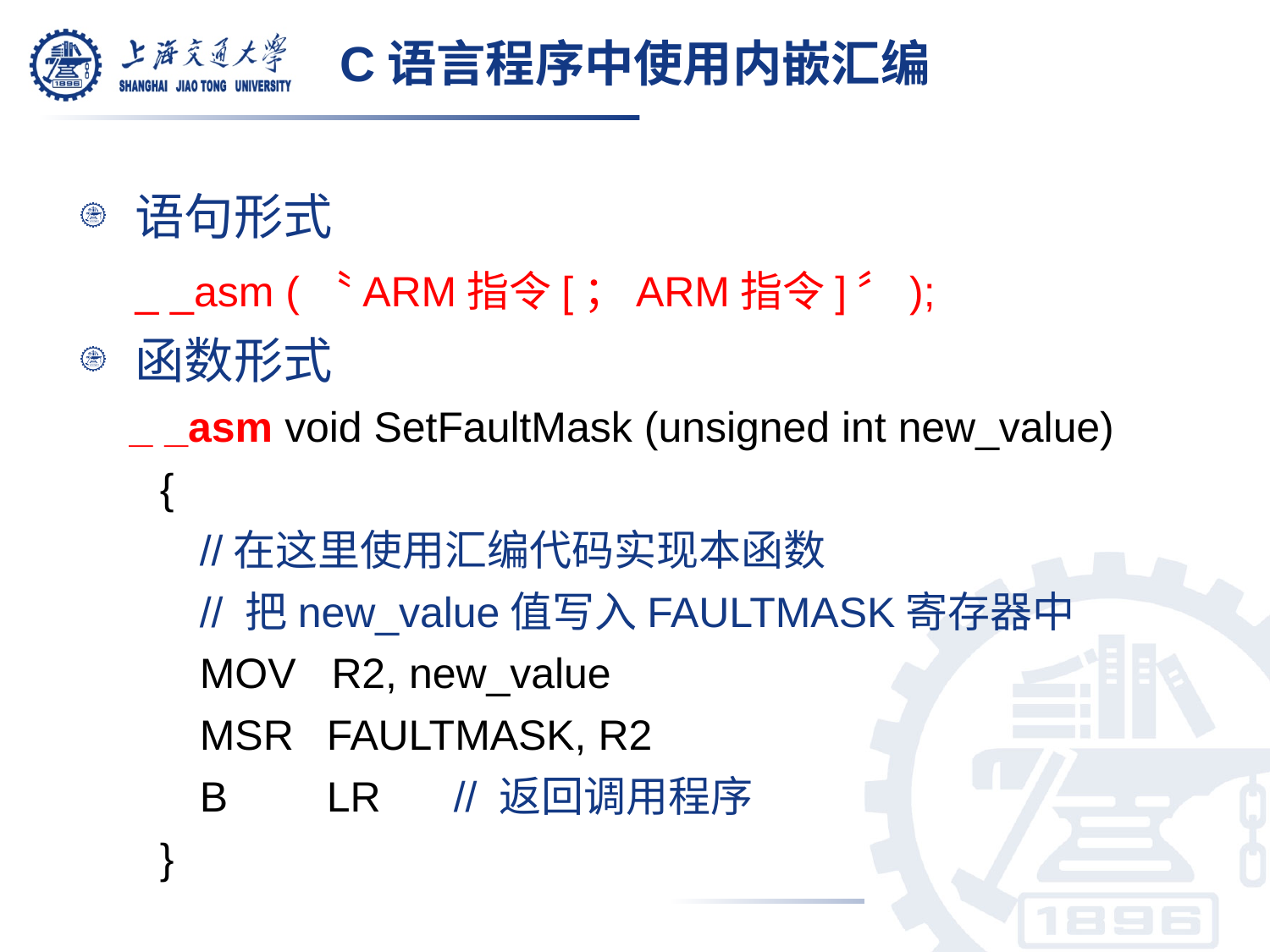

# C语言程序中使用内嵌汇编
语句形式
	_ _asm (〝ARM指令[；ARM指令]〞);
函数形式
_ _asm void SetFaultMask (unsigned int new_value)
{
	//在这里使用汇编代码实现本函数
	// 把new_value值写入FAULTMASK寄存器中
	MOV   R2, new_value
	MSR	FAULTMASK, R2
	B	LR 	// 返回调用程序
}